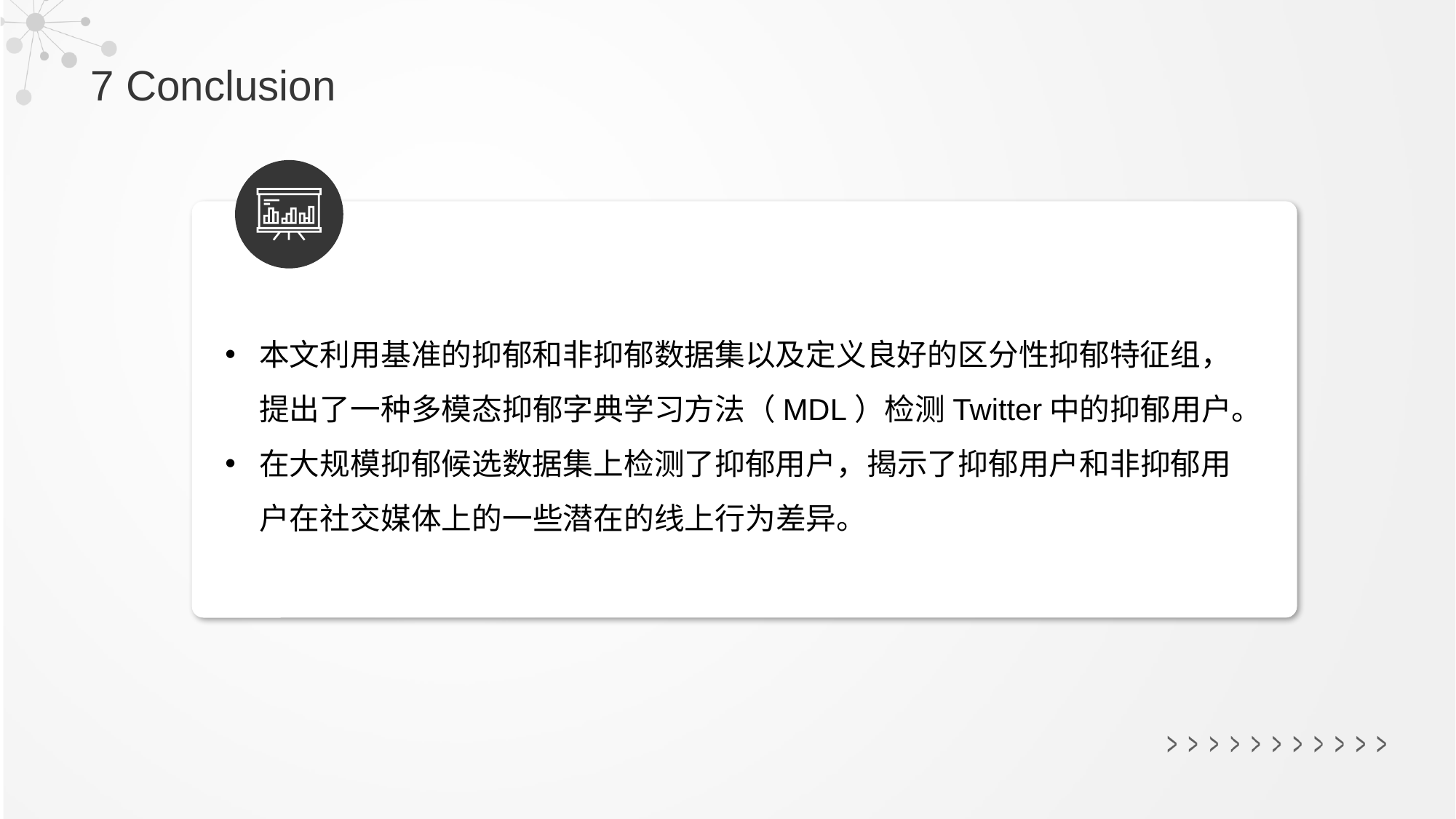

7 Conclusion

本文利用基准的抑郁和非抑郁数据集以及定义良好的区分性抑郁特征组，提出了一种多模态抑郁字典学习方法（MDL）检测Twitter中的抑郁用户。
在大规模抑郁候选数据集上检测了抑郁用户，揭示了抑郁用户和非抑郁用户在社交媒体上的一些潜在的线上行为差异。